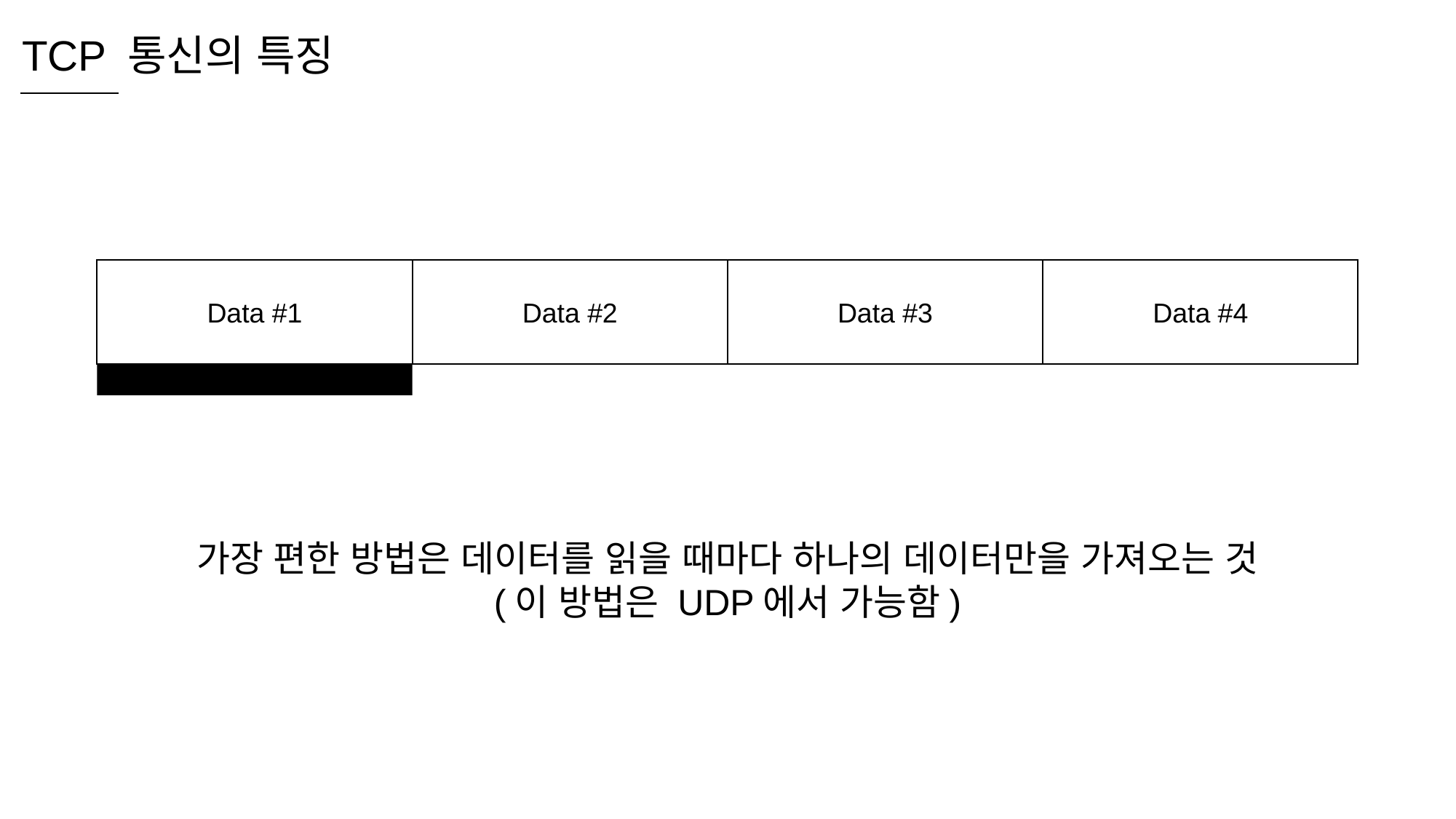

TCP 통신의 특징
Data #4
Data #3
Data #1
Data #2

가장 편한 방법은 데이터를 읽을 때마다 하나의 데이터만을 가져오는 것
(이 방법은 UDP에서 가능함)